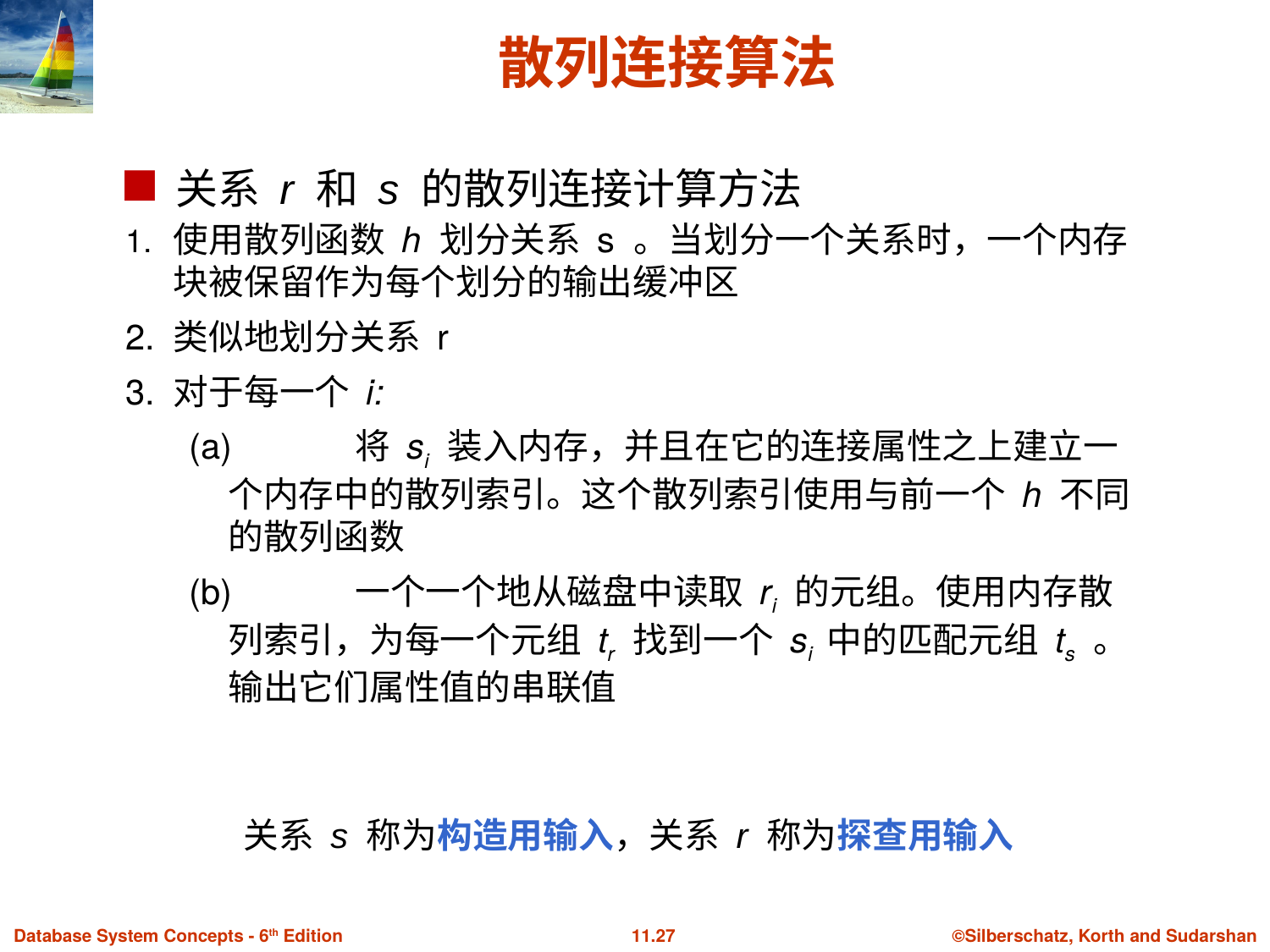

# 散列连接算法
关系 r 和 s 的散列连接计算方法
1.	使用散列函数 h 划分关系 s 。当划分一个关系时，一个内存块被保留作为每个划分的输出缓冲区
2.	类似地划分关系 r
3.	对于每一个 i:
(a)	将 si 装入内存，并且在它的连接属性之上建立一个内存中的散列索引。这个散列索引使用与前一个 h 不同的散列函数
(b)	一个一个地从磁盘中读取 ri 的元组。使用内存散列索引，为每一个元组 tr 找到一个 si 中的匹配元组 ts 。输出它们属性值的串联值
关系 s 称为构造用输入，关系 r 称为探查用输入